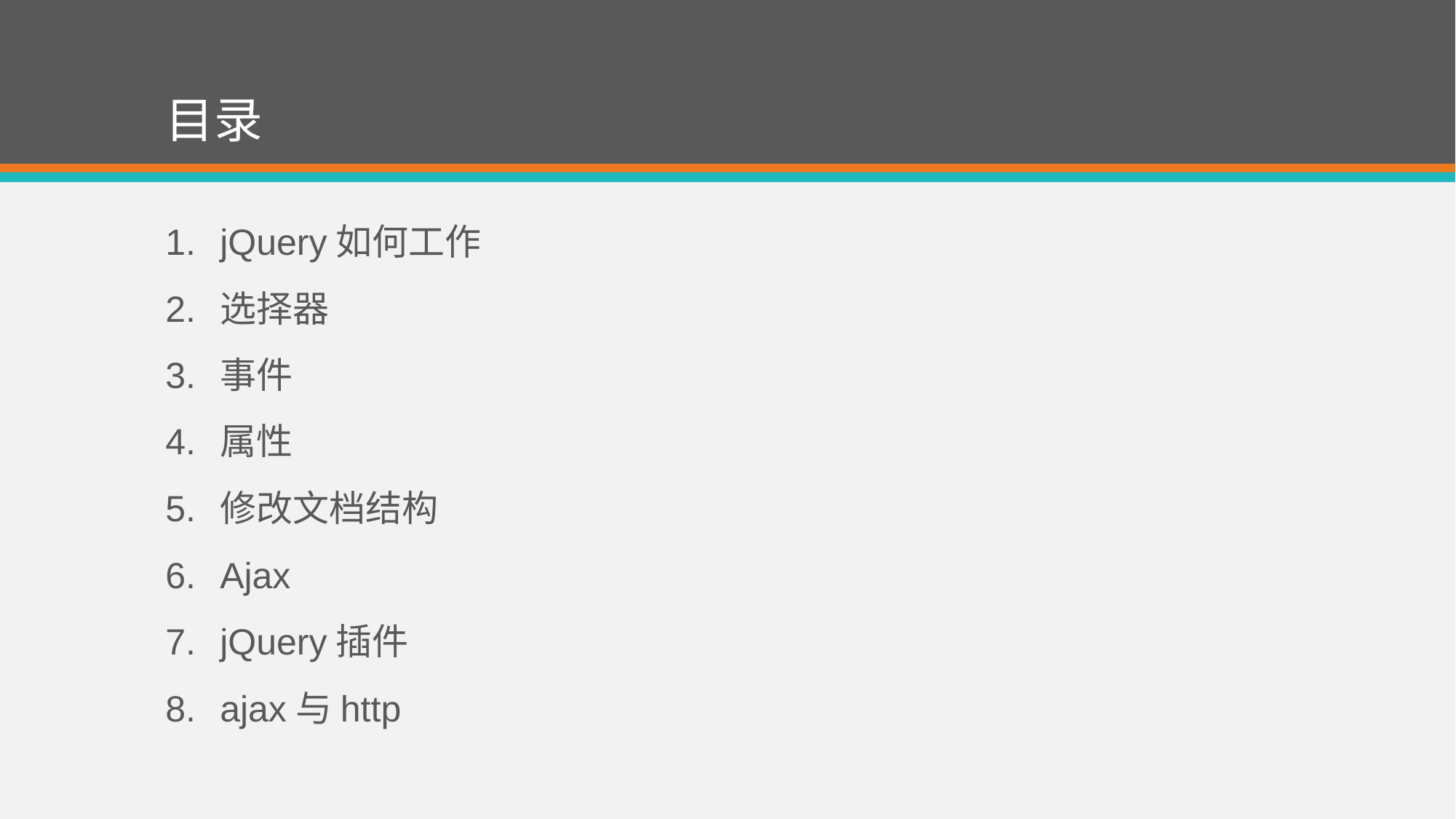

# 目录
jQuery如何工作
选择器
事件
属性
修改文档结构
Ajax
jQuery插件
ajax与http